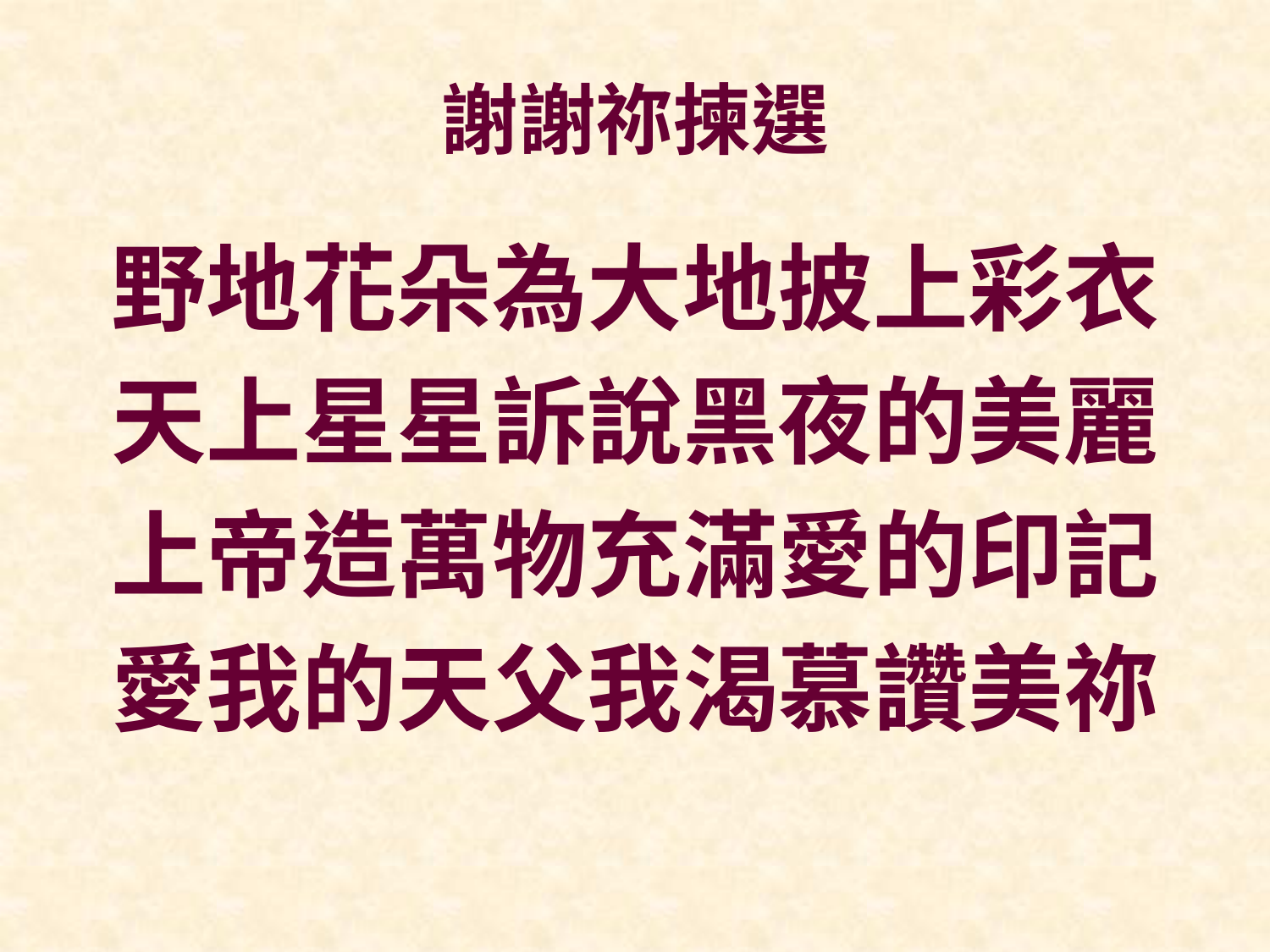

# 謝謝祢揀選
野地花朵為大地披上彩衣
天上星星訴說黑夜的美麗
上帝造萬物充滿愛的印記
愛我的天父我渴慕讚美祢